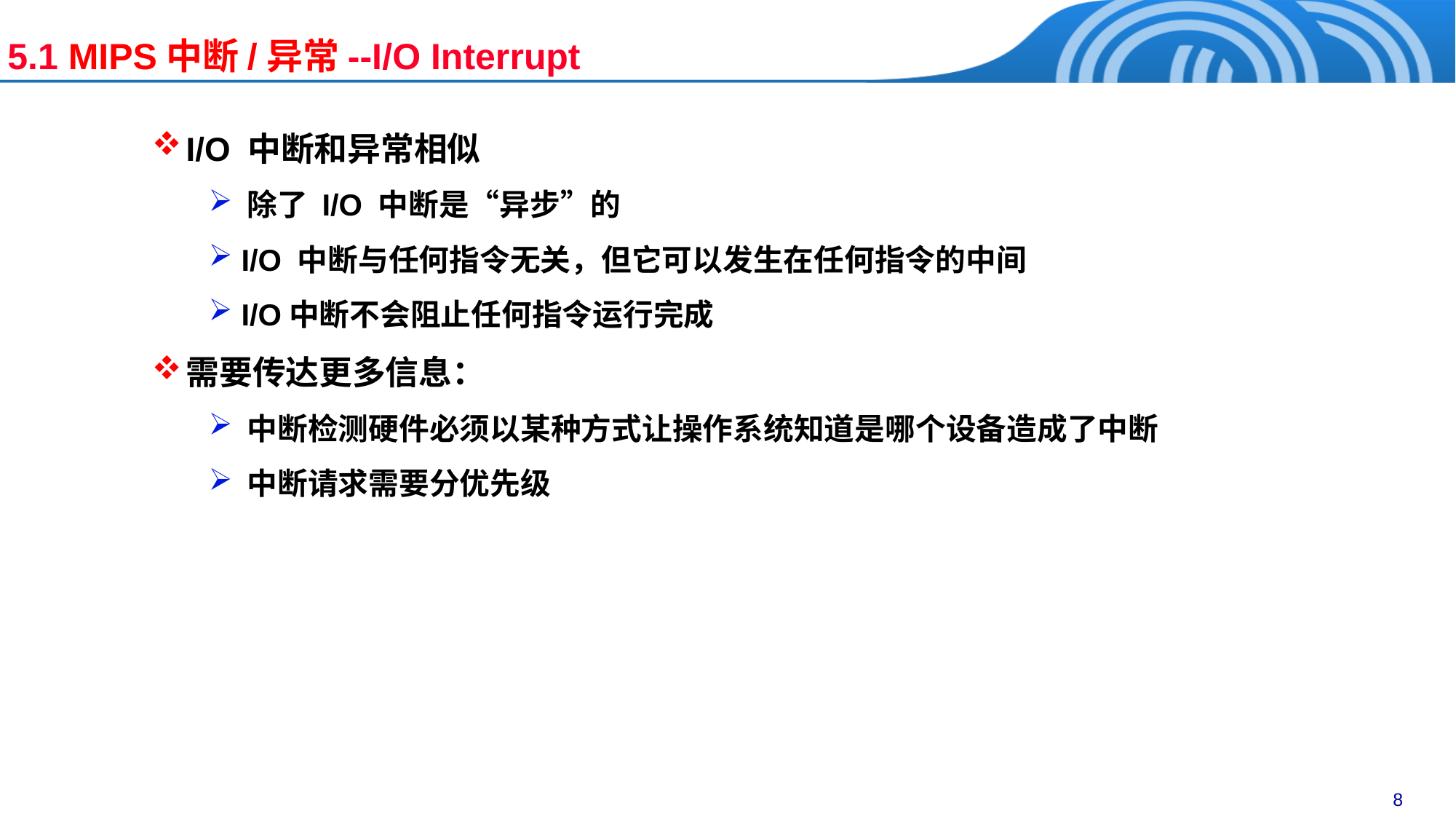

5.1 MIPS中断/异常--I/O Interrupt
I/O 中断和异常相似
 除了 I/O 中断是“异步”的
 I/O 中断与任何指令无关，但它可以发生在任何指令的中间
 I/O中断不会阻止任何指令运行完成
需要传达更多信息：
 中断检测硬件必须以某种方式让操作系统知道是哪个设备造成了中断
 中断请求需要分优先级